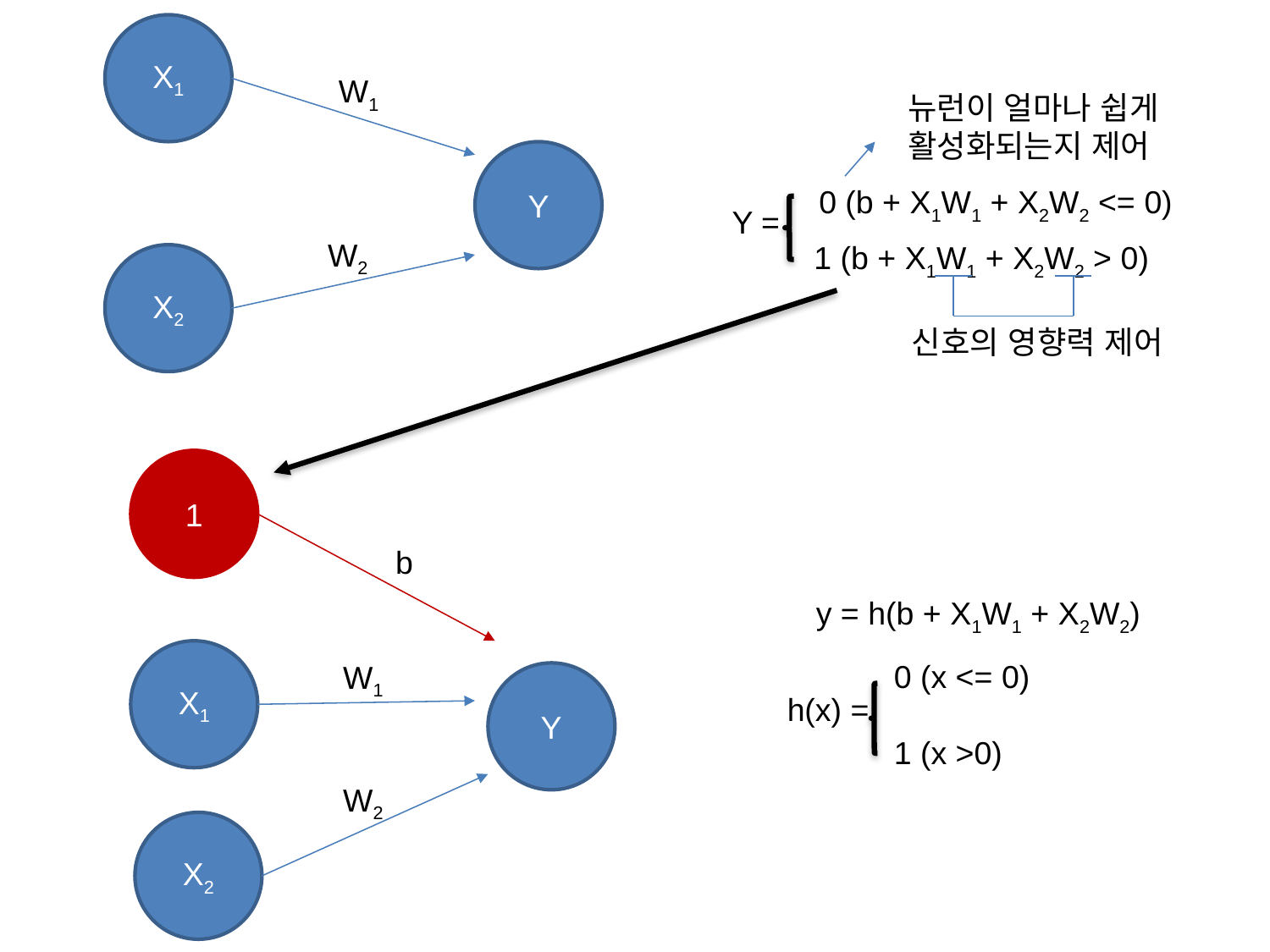

X1
W1
뉴런이 얼마나 쉽게
활성화되는지 제어
Y
0 (b + X1W1 + X2W2 <= 0)
Y =

W2
1 (b + X1W1 + X2W2 > 0)
X2
신호의 영향력 제어
1
b
y = h(b + X1W1 + X2W2)
X1
0 (x <= 0)

1 (x >0)
W1
Y
h(x) =

W2
X2